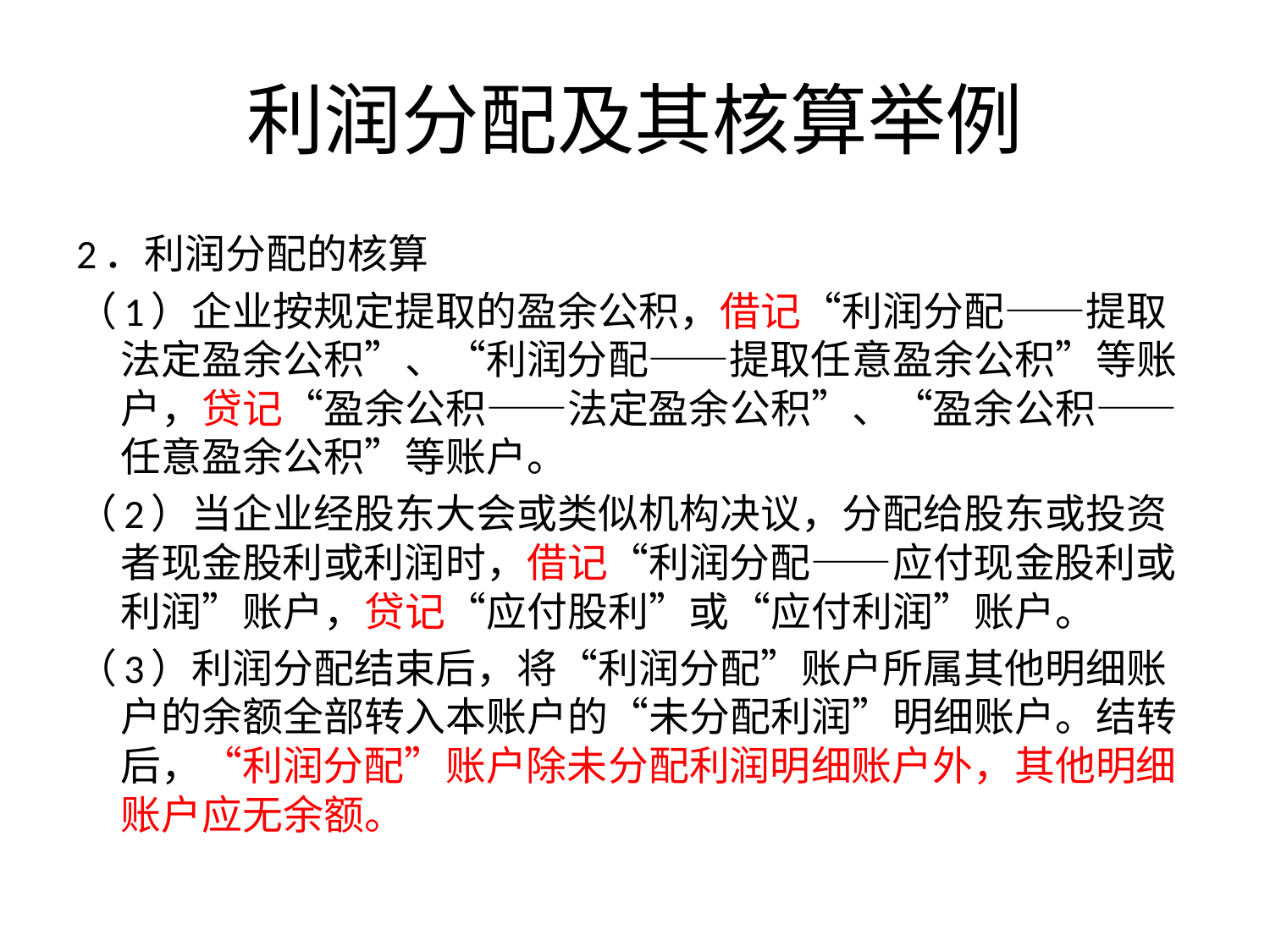

# 利润分配及其核算举例
2．利润分配的核算
（1）企业按规定提取的盈余公积，借记“利润分配——提取法定盈余公积”、“利润分配——提取任意盈余公积”等账户，贷记“盈余公积——法定盈余公积”、“盈余公积——任意盈余公积”等账户。
（2）当企业经股东大会或类似机构决议，分配给股东或投资者现金股利或利润时，借记“利润分配——应付现金股利或利润”账户，贷记“应付股利”或“应付利润”账户。
（3）利润分配结束后，将“利润分配”账户所属其他明细账户的余额全部转入本账户的“未分配利润”明细账户。结转后，“利润分配”账户除未分配利润明细账户外，其他明细账户应无余额。